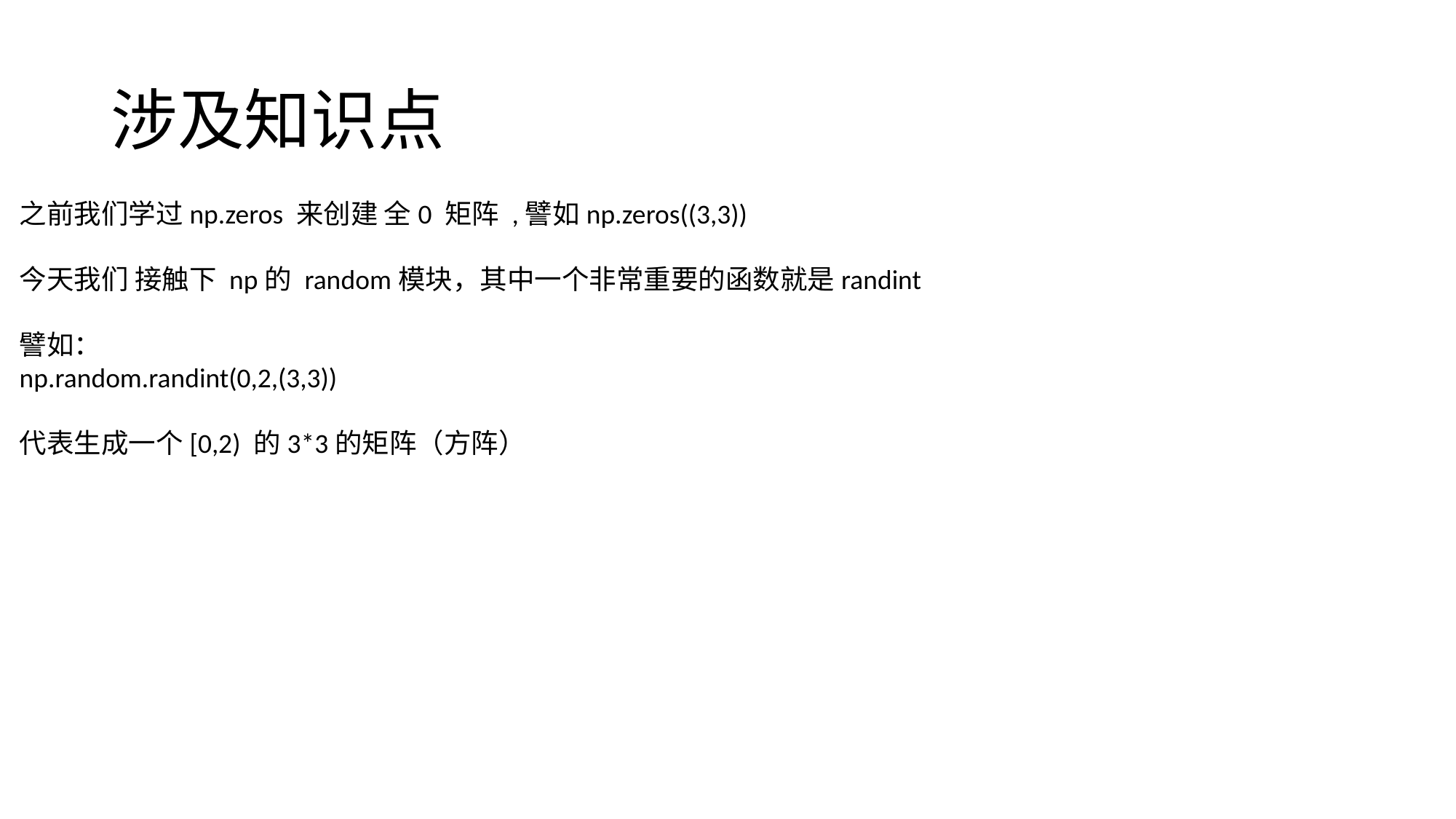

# 涉及知识点
之前我们学过np.zeros 来创建 全0 矩阵 ,譬如np.zeros((3,3))

今天我们 接触下 np的 random模块，其中一个非常重要的函数就是randint

譬如：
np.random.randint(0,2,(3,3))

代表生成一个[0,2) 的3*3的矩阵（方阵）